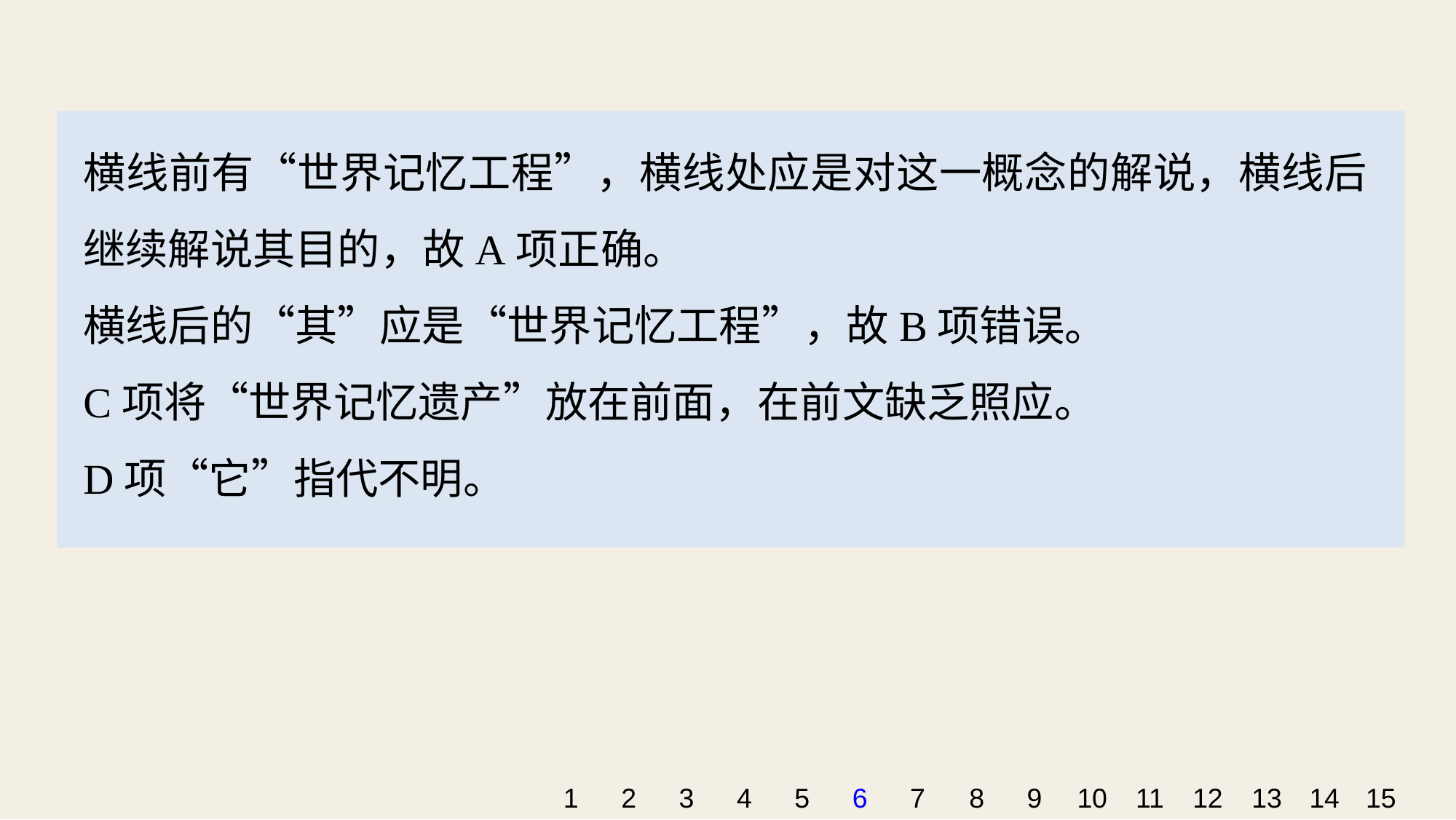

横线前有“世界记忆工程”，横线处应是对这一概念的解说，横线后继续解说其目的，故A项正确。
横线后的“其”应是“世界记忆工程”，故B项错误。
C项将“世界记忆遗产”放在前面，在前文缺乏照应。
D项“它”指代不明。
1
2
3
4
5
6
7
8
9
10
11
12
13
14
15